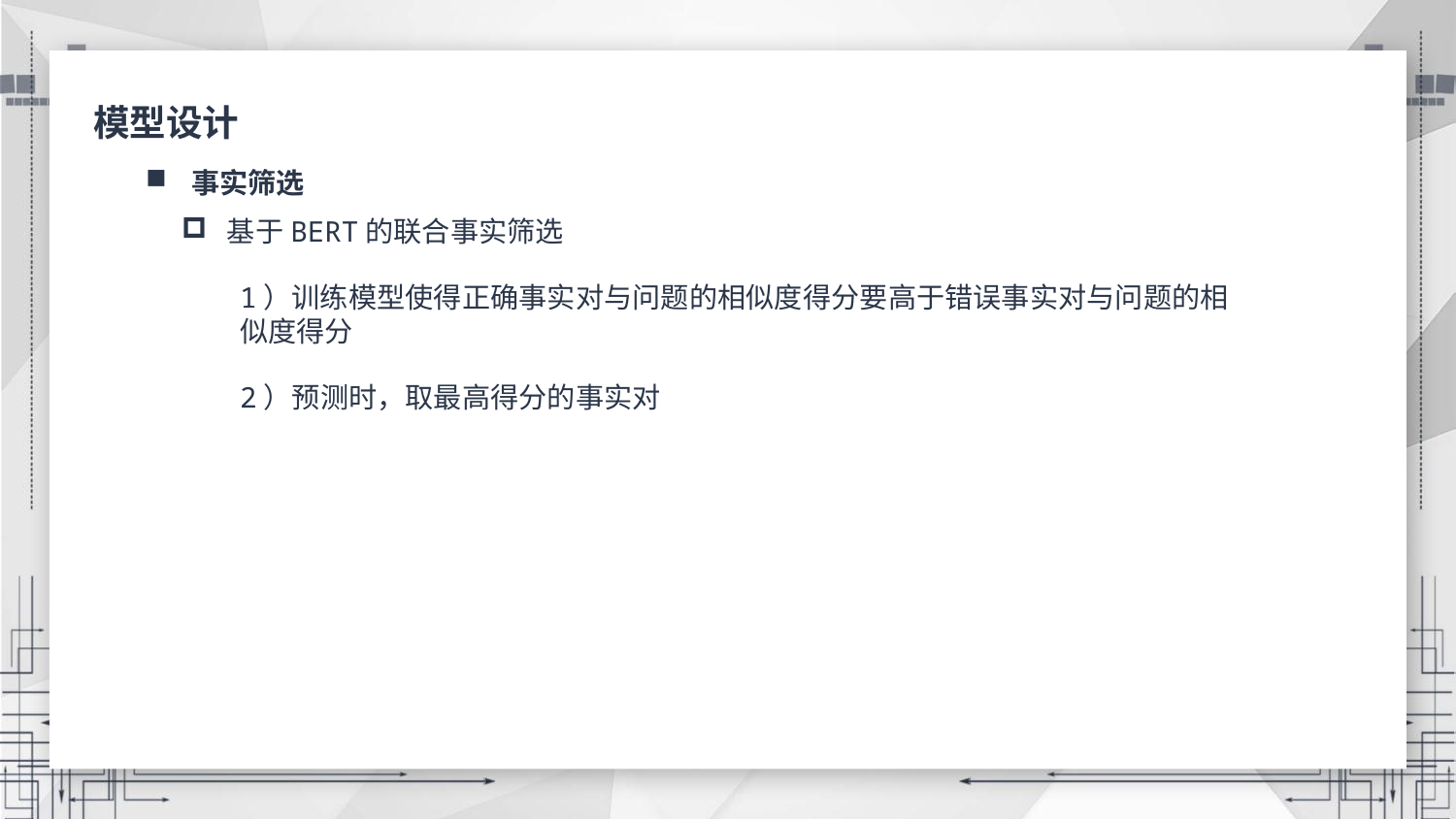

模型设计
事实筛选
基于BERT的联合事实筛选
1）训练模型使得正确事实对与问题的相似度得分要高于错误事实对与问题的相似度得分
2）预测时，取最高得分的事实对
内部人员提升